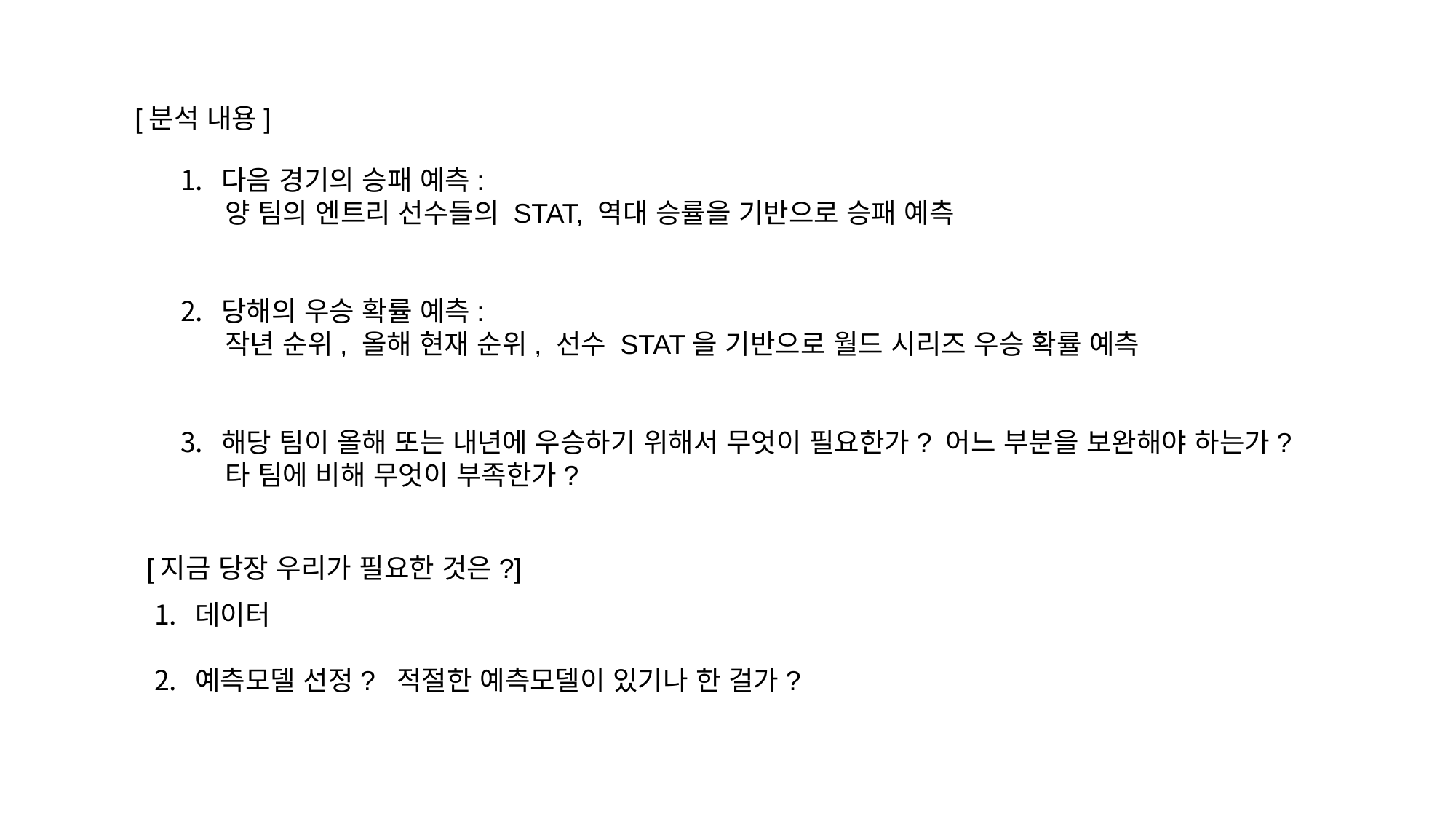

[분석 내용]
다음 경기의 승패 예측:
     양 팀의 엔트리 선수들의 STAT, 역대 승률을 기반으로 승패 예측

당해의 우승 확률 예측:
     작년 순위, 올해 현재 순위, 선수 STAT을 기반으로 월드 시리즈 우승 확률 예측

해당 팀이 올해 또는 내년에 우승하기 위해서 무엇이 필요한가? 어느 부분을 보완해야 하는가?
     타 팀에 비해 무엇이 부족한가?
[지금 당장 우리가 필요한 것은?]
데이터

예측모델 선정?  적절한 예측모델이 있기나 한 걸가?